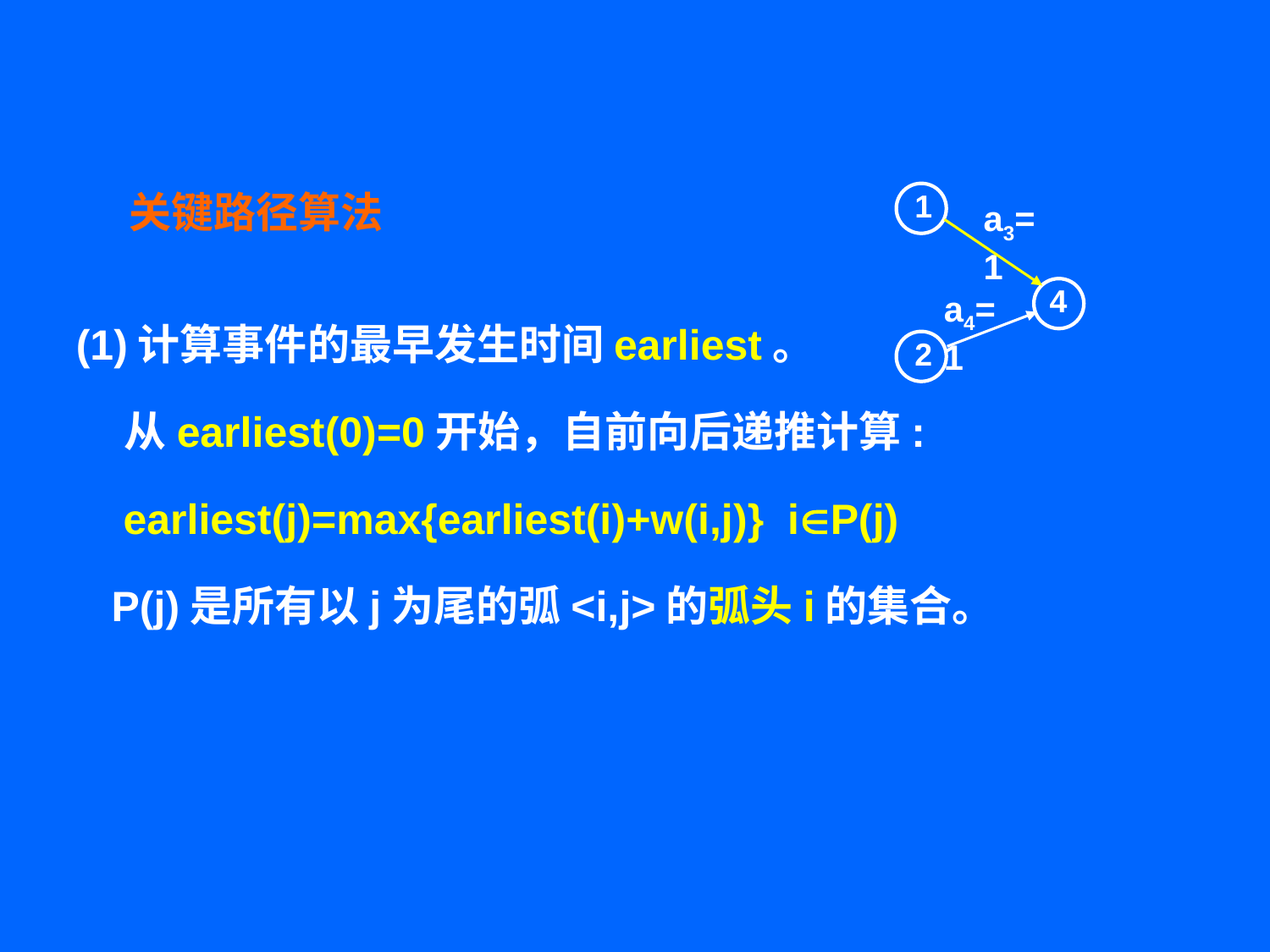

关键路径算法
1

a3=1

4

a4=1

2

(1)计算事件的最早发生时间earliest。
    从earliest(0)=0开始，自前向后递推计算:
    earliest(j)=max{earliest(i)+w(i,j)}  i∈P(j)
   P(j)是所有以j为尾的弧<i,j>的弧头i的集合。